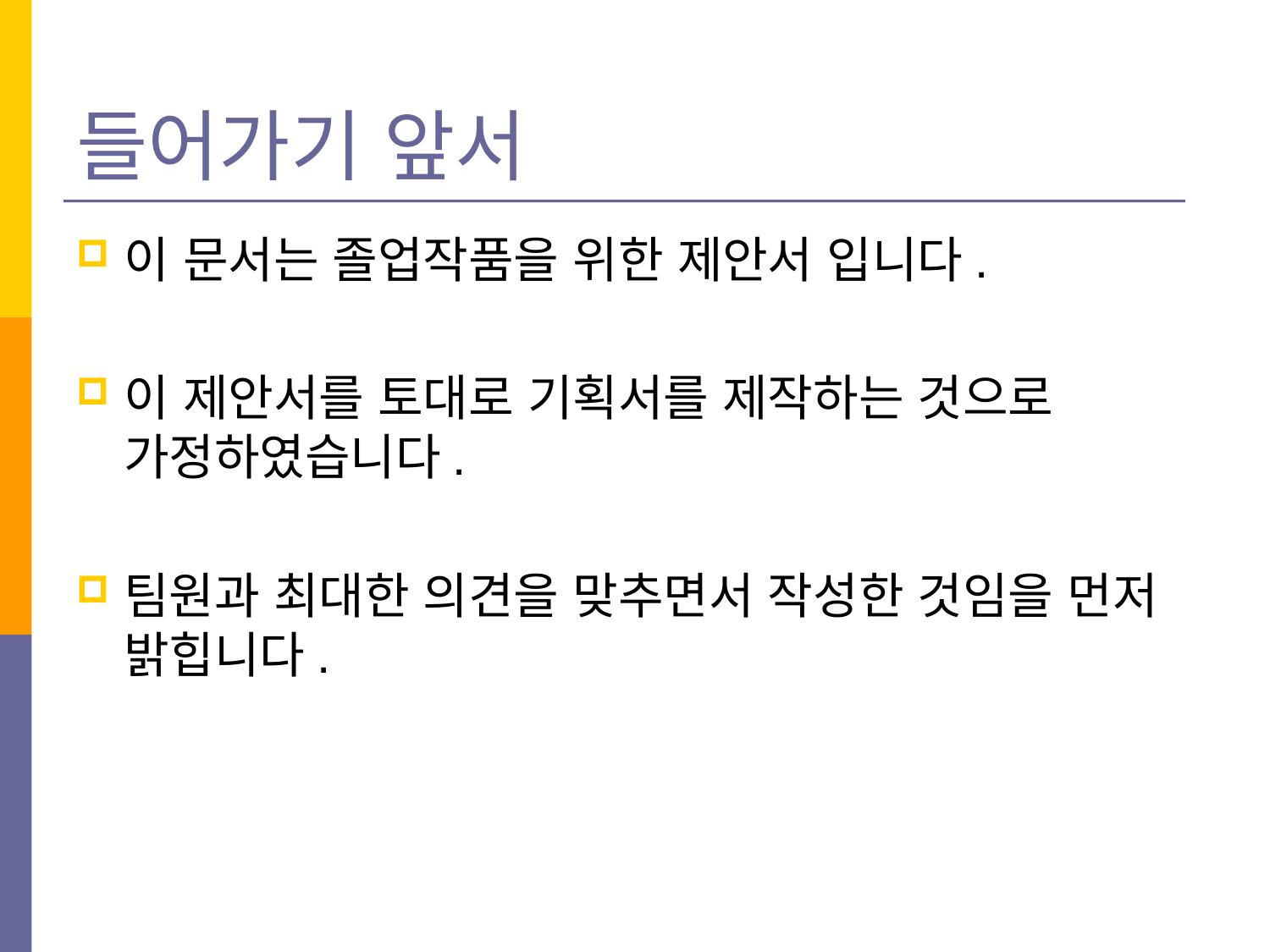

# 들어가기 앞서
이 문서는 졸업작품을 위한 제안서 입니다.

이 제안서를 토대로 기획서를 제작하는 것으로 가정하였습니다.

팀원과 최대한 의견을 맞추면서 작성한 것임을 먼저 밝힙니다.